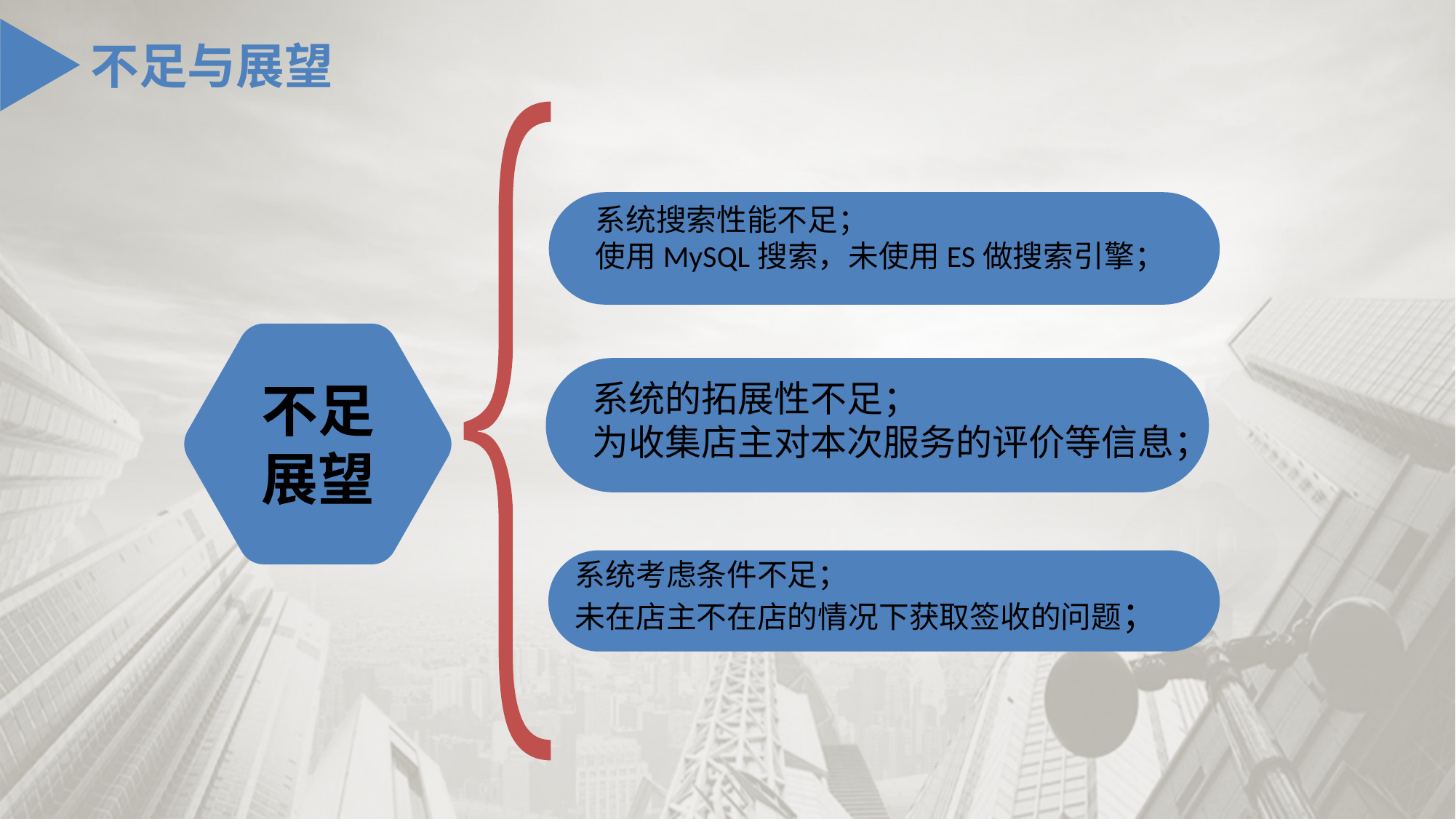

不足与展望

系统搜索性能不足；
使用MySQL搜索，未使用ES做搜索引擎；

系统的拓展性不足；
为收集店主对本次服务的评价等信息；
不足展望

系统考虑条件不足；
未在店主不在店的情况下获取签收的问题；